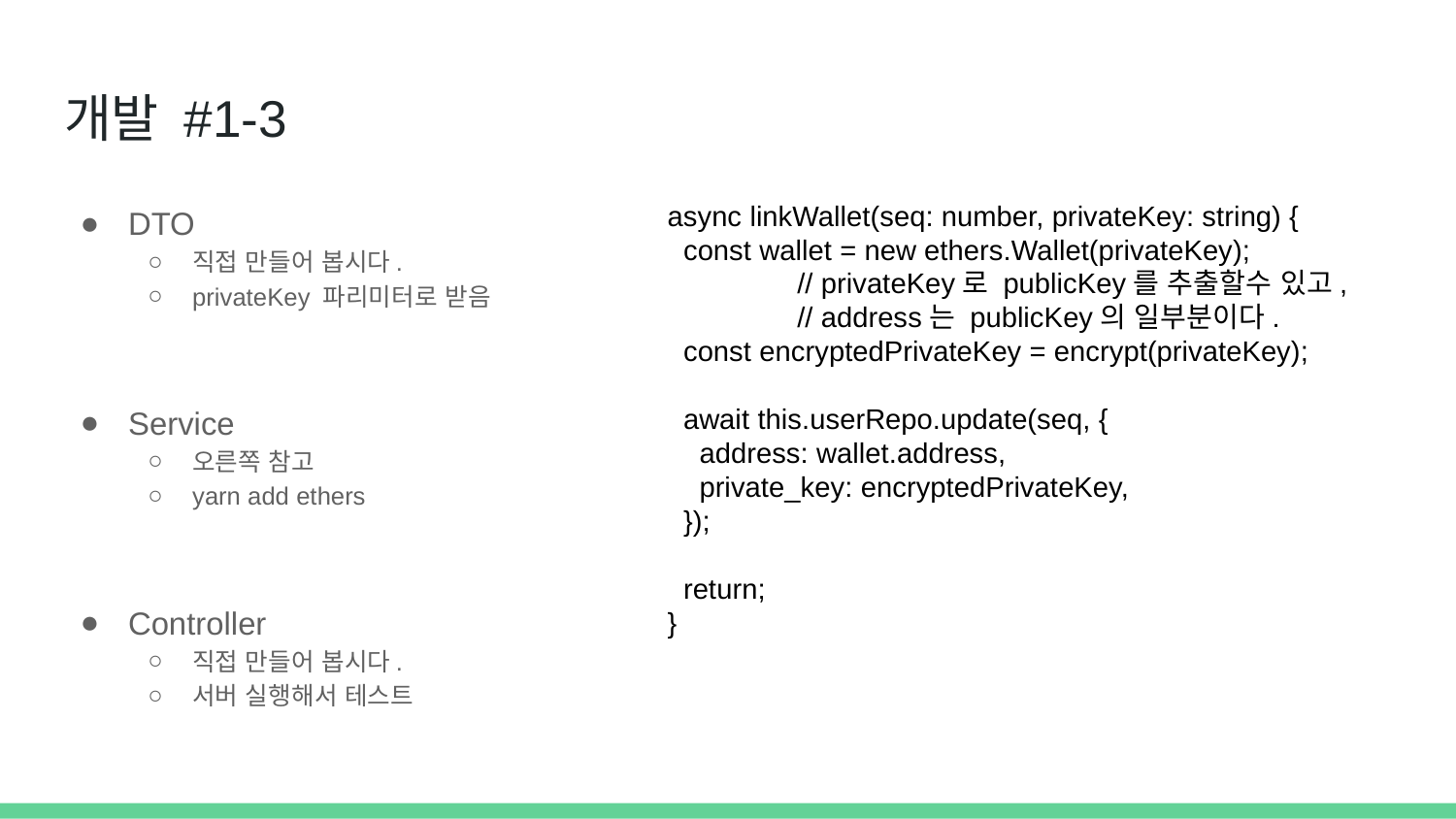

# 개발 #1-3
  async linkWallet(seq: number, privateKey: string) {
    const wallet = new ethers.Wallet(privateKey);
	// privateKey로 publicKey를 추출할수 있고,
	// address는 publicKey의 일부분이다.
    const encryptedPrivateKey = encrypt(privateKey);

    await this.userRepo.update(seq, {
      address: wallet.address,
      private_key: encryptedPrivateKey,
    });

    return;
  }
DTO
직접 만들어 봅시다.
privateKey 파리미터로 받음

Service
오른쪽 참고
yarn add ethers

Controller
직접 만들어 봅시다.
서버 실행해서 테스트